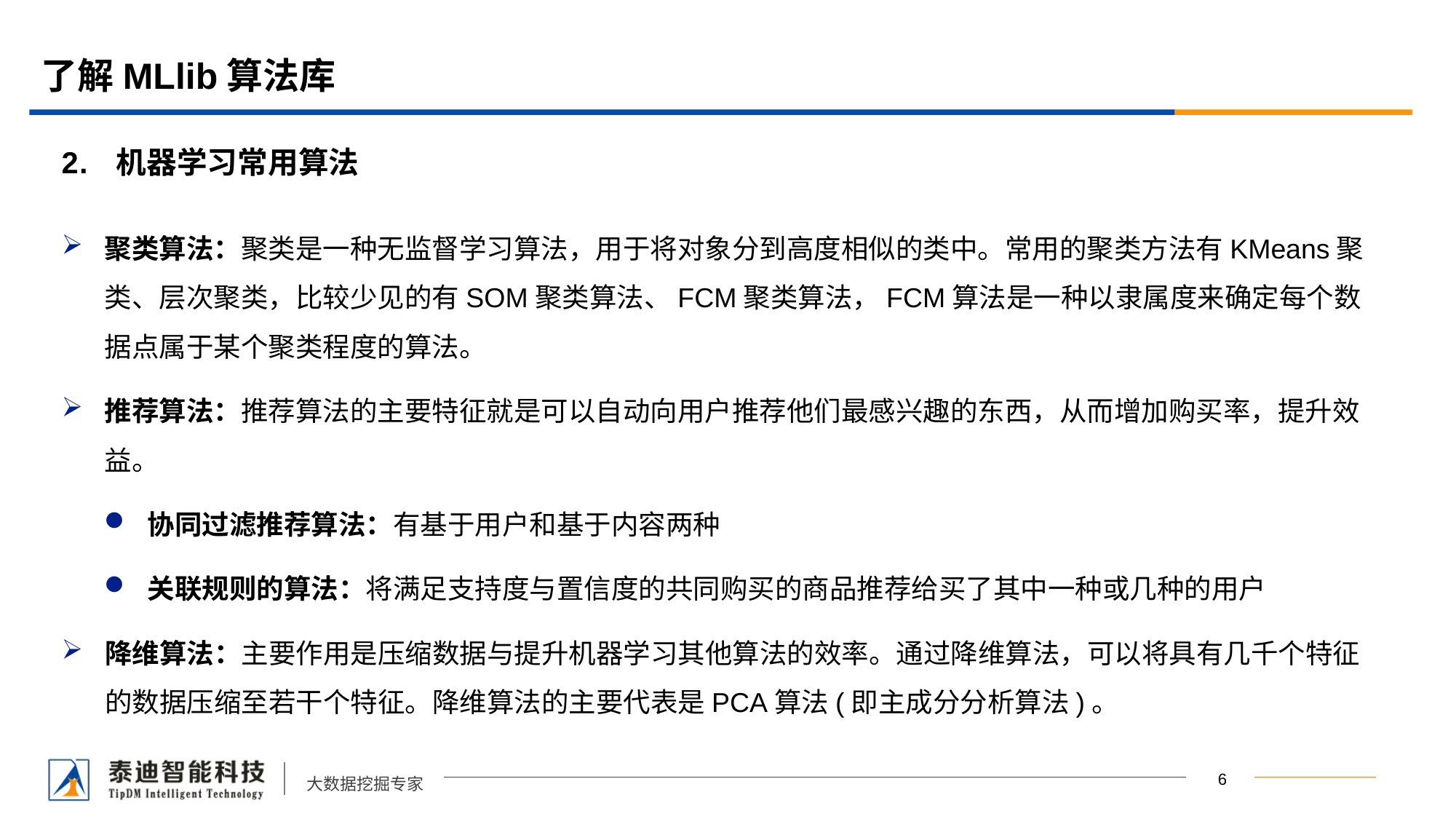

# 了解MLlib算法库
机器学习常用算法
聚类算法：聚类是一种无监督学习算法，用于将对象分到高度相似的类中。常用的聚类方法有KMeans聚类、层次聚类，比较少见的有SOM聚类算法、FCM聚类算法，FCM算法是一种以隶属度来确定每个数据点属于某个聚类程度的算法。
推荐算法：推荐算法的主要特征就是可以自动向用户推荐他们最感兴趣的东西，从而增加购买率，提升效益。
协同过滤推荐算法：有基于用户和基于内容两种
关联规则的算法：将满足支持度与置信度的共同购买的商品推荐给买了其中一种或几种的用户
降维算法：主要作用是压缩数据与提升机器学习其他算法的效率。通过降维算法，可以将具有几千个特征的数据压缩至若干个特征。降维算法的主要代表是PCA算法(即主成分分析算法)。